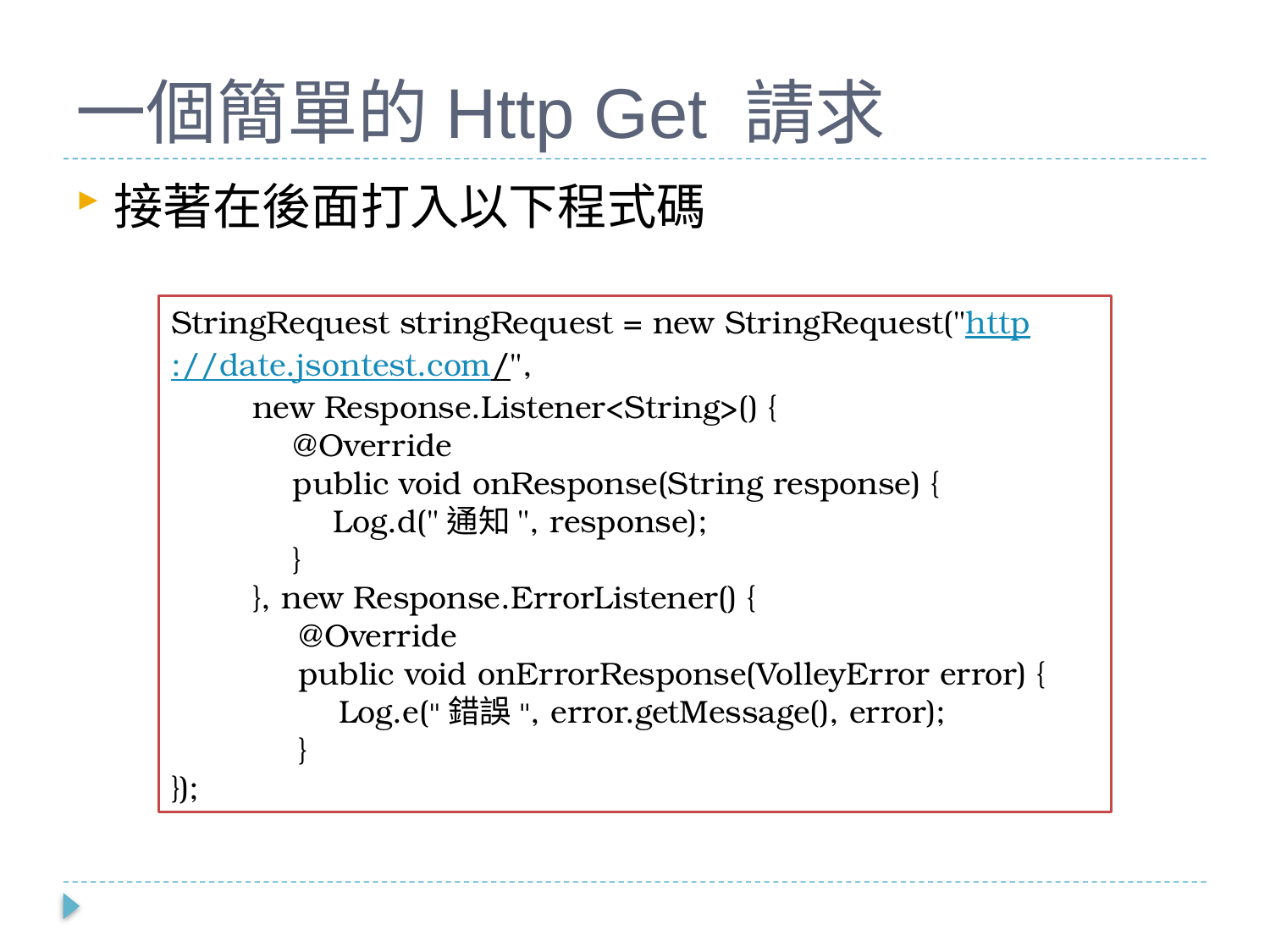

# 一個簡單的Http Get 請求
接著在後面打入以下程式碼
StringRequest stringRequest = new StringRequest("http://date.jsontest.com/",
        new Response.Listener<String>() {
            @Override
            public void onResponse(String response) {
                Log.d("通知", response);
            }
        }, new Response.ErrorListener() {
    	@Override
   	public void onErrorResponse(VolleyError error) {
        	    Log.e("錯誤", error.getMessage(), error);
    	}
});